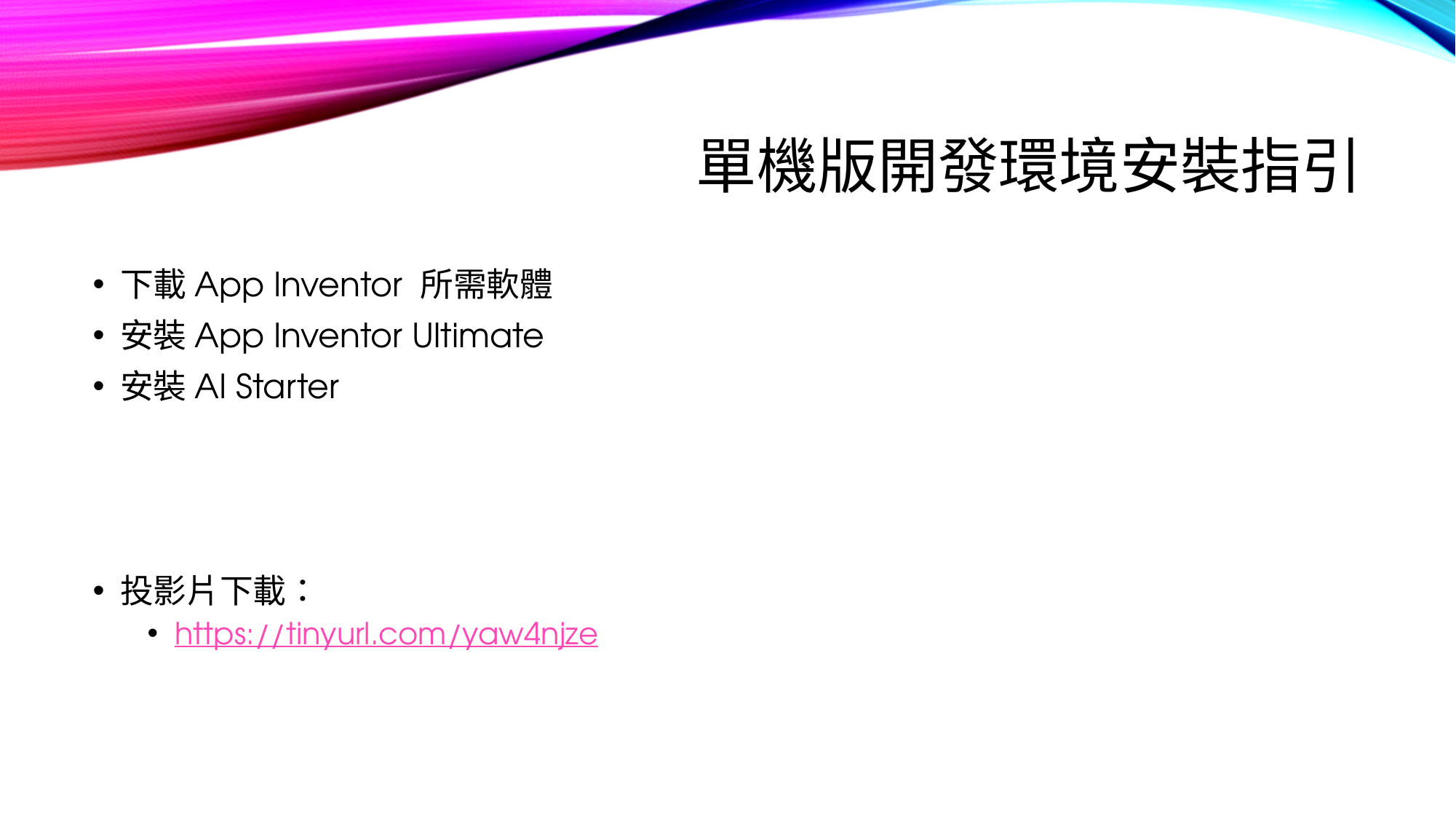

# 單機版開發環境安裝指引
下載App Inventor 所需軟體
安裝App Inventor Ultimate
安裝AI Starter

投影片下載：
https://tinyurl.com/yaw4njze